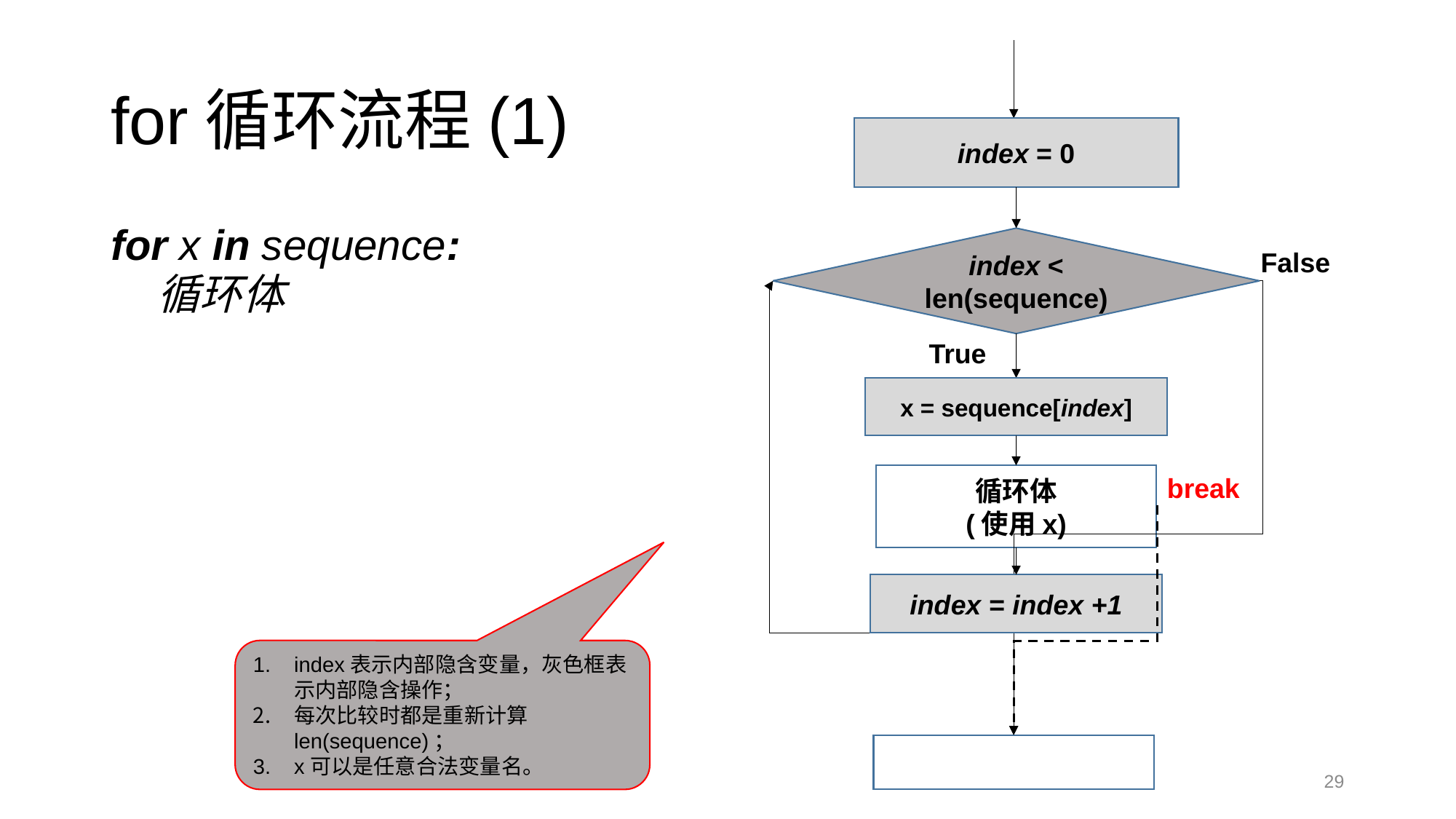

# for循环流程(1)
index = 0
for x in sequence:
	 循环体

index < len(sequence)
False
True
x = sequence[index]
循环体
(使用x)
break
index = index +1
index表示内部隐含变量，灰色框表示内部隐含操作；
每次比较时都是重新计算len(sequence)；
x可以是任意合法变量名。

29